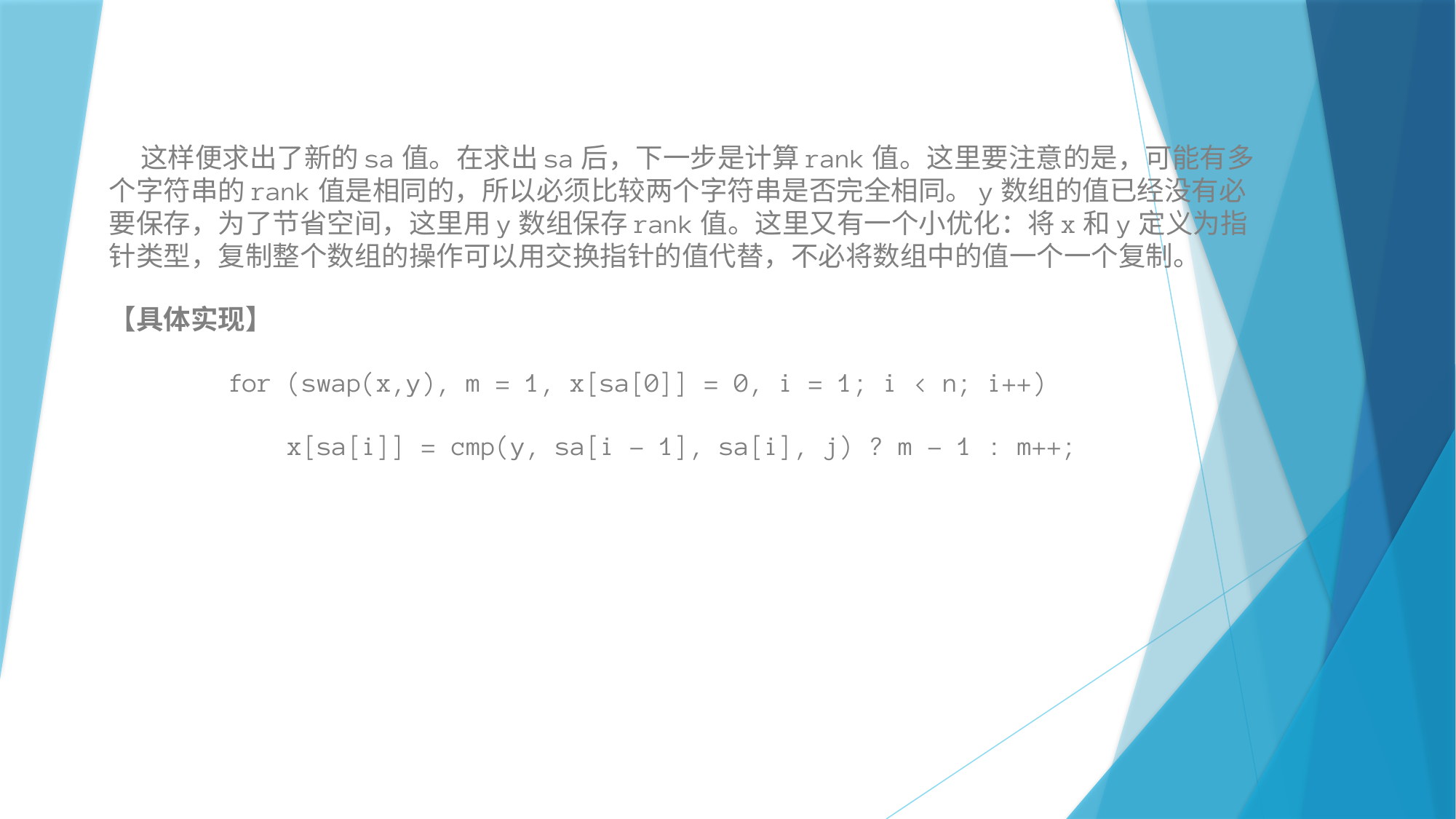

#
这样便求出了新的sa值。在求出sa后，下一步是计算rank值。这里要注意的是，可能有多个字符串的rank值是相同的，所以必须比较两个字符串是否完全相同。y数组的值已经没有必要保存，为了节省空间，这里用y数组保存rank值。这里又有一个小优化：将x和y定义为指针类型，复制整个数组的操作可以用交换指针的值代替，不必将数组中的值一个一个复制。
【具体实现】
        for (swap(x,y), m = 1, x[sa[0]] = 0, i = 1; i < n; i++)
            x[sa[i]] = cmp(y, sa[i - 1], sa[i], j) ? m - 1 : m++;